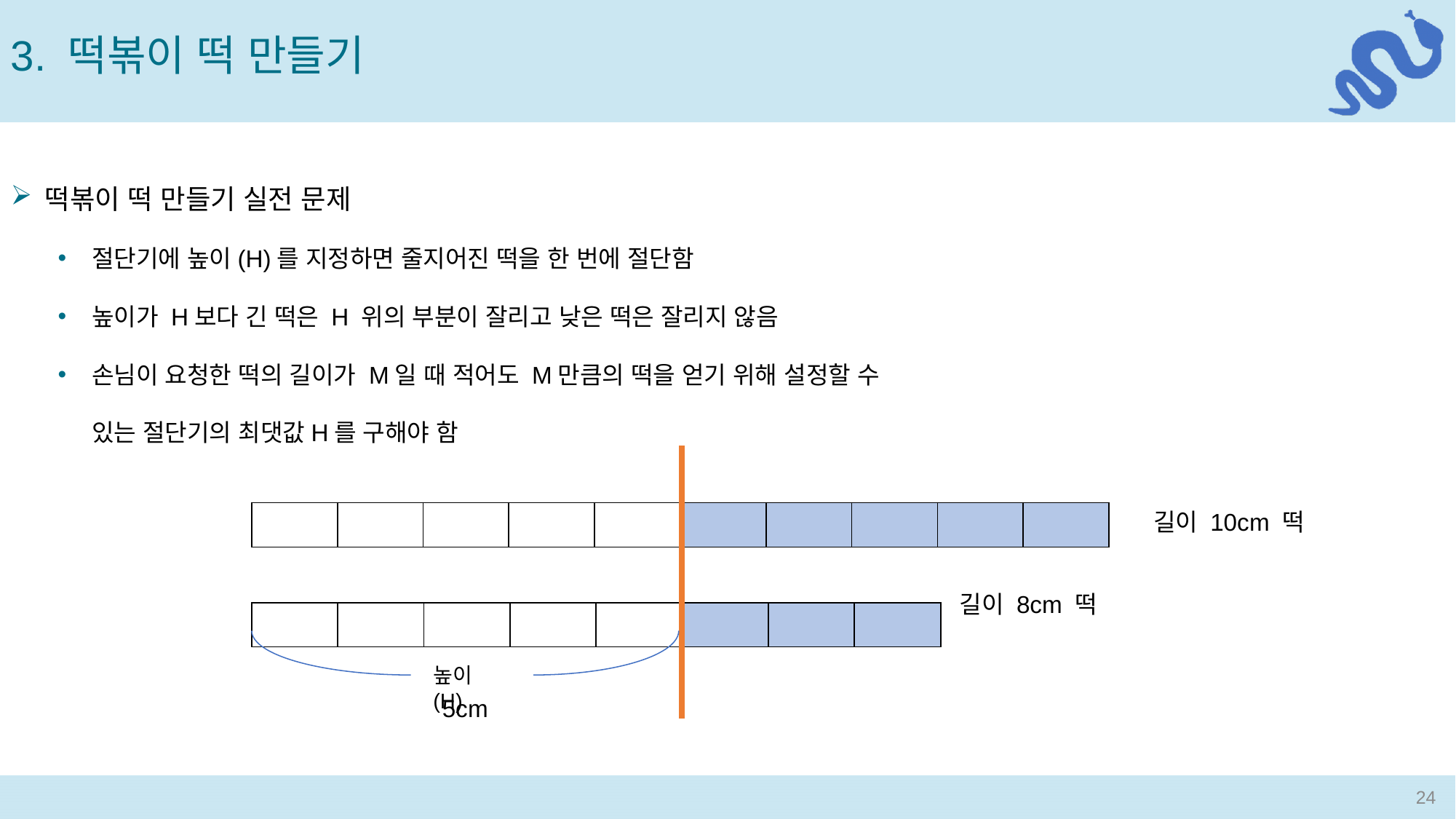

3. 떡볶이 떡 만들기
떡볶이 떡 만들기 실전 문제
절단기에 높이(H)를 지정하면 줄지어진 떡을 한 번에 절단함
높이가 H보다 긴 떡은 H 위의 부분이 잘리고 낮은 떡은 잘리지 않음
손님이 요청한 떡의 길이가 M일 때 적어도 M만큼의 떡을 얻기 위해 설정할 수 있는 절단기의 최댓값H를 구해야 함
길이 10cm 떡
|  |  |  |  |  |  |  |  |  |  |
| --- | --- | --- | --- | --- | --- | --- | --- | --- | --- |
길이 8cm 떡

|  |  |  |  |  |  |  |  |
| --- | --- | --- | --- | --- | --- | --- | --- |
높이(H)
5cm
24